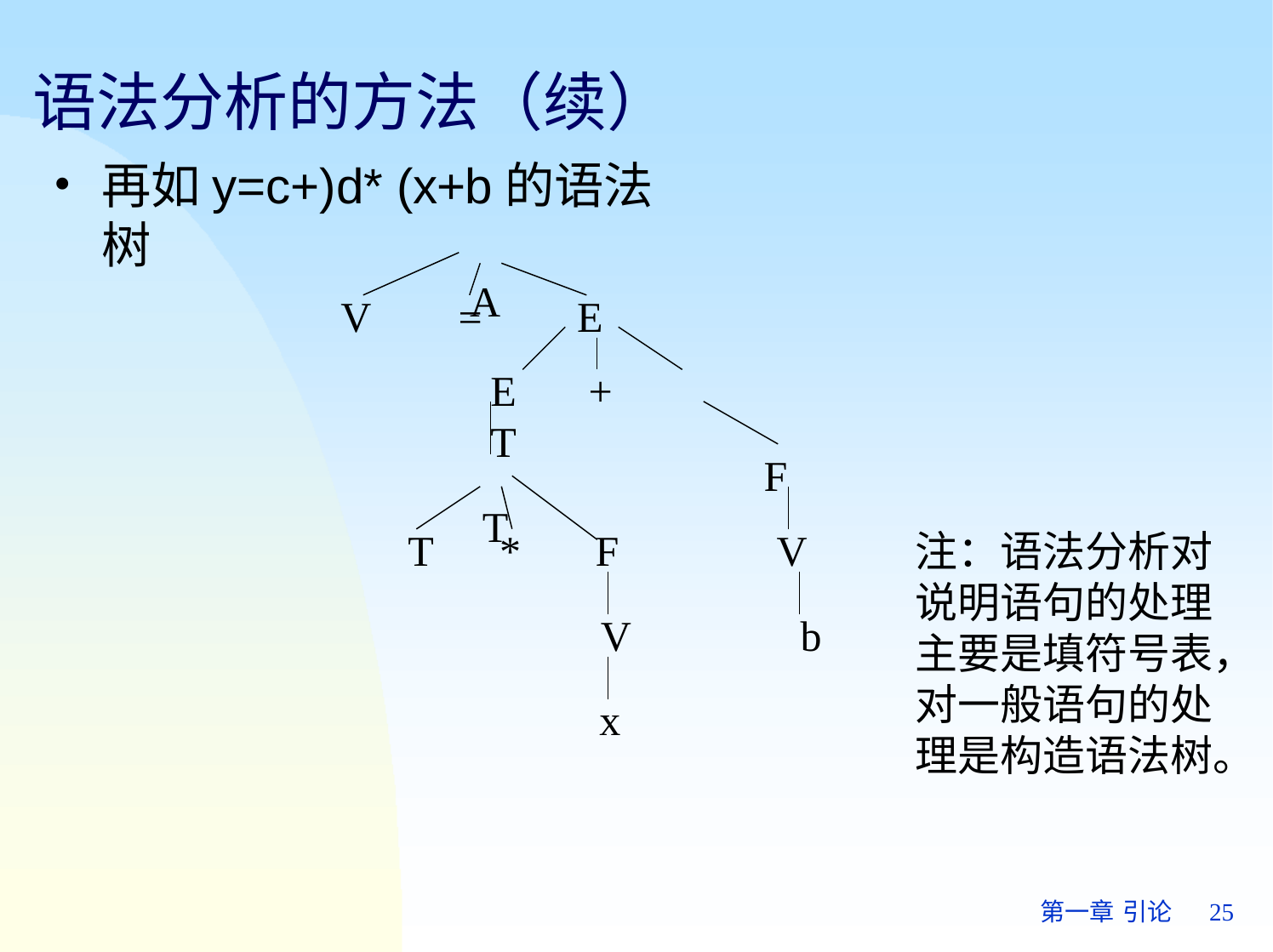

# 语法分析的方法（续）
再如y=c+)d* (x+b的语法树
A

E
E	+	T
T
V	=

F

T	*	F
V
V
注：语法分析对 说明语句的处理 主要是填符号表， 对一般语句的处 理是构造语法树。

b

x
第一章 引论	25